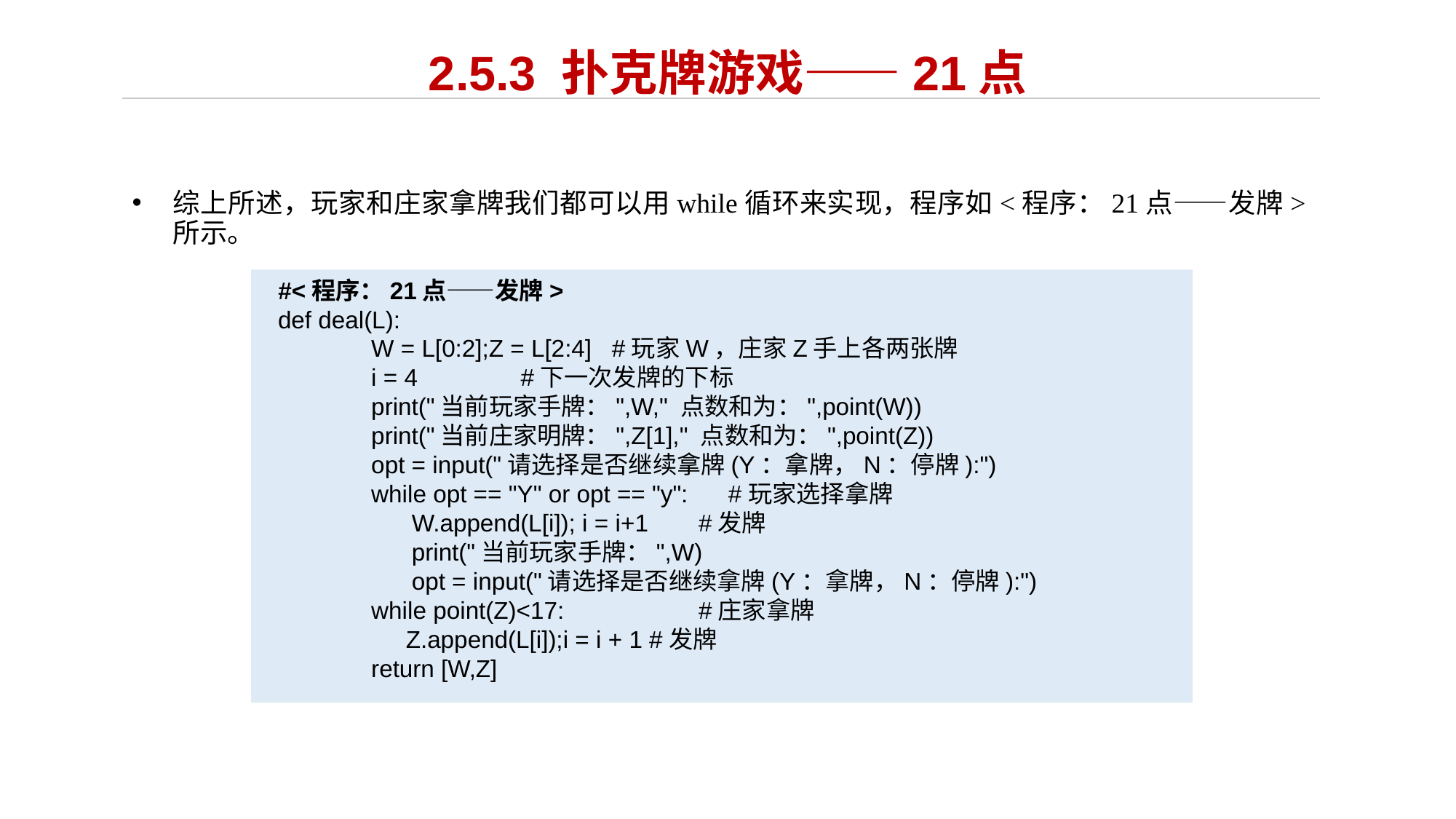

# 2.5.3 扑克牌游戏——21点
综上所述，玩家和庄家拿牌我们都可以用while循环来实现，程序如<程序：21点——发牌>所示。
#<程序：21点——发牌>
def deal(L):
	W = L[0:2];Z = L[2:4]   #玩家W，庄家Z手上各两张牌
   	i = 4        	      #下一次发牌的下标
    	print("当前玩家手牌：",W," 点数和为：",point(W))
    	print("当前庄家明牌：",Z[1]," 点数和为：",point(Z))
    	opt = input("请选择是否继续拿牌(Y：拿牌，N：停牌):")
    	while opt == "Y" or opt == "y":      #玩家选择拿牌
      	      W.append(L[i]); i = i+1 	#发牌
      	      print("当前玩家手牌：",W)
      	      opt = input("请选择是否继续拿牌(Y：拿牌，N：停牌):")
    	while point(Z)<17:		#庄家拿牌
                   Z.append(L[i]);i = i + 1 #发牌
	return [W,Z]